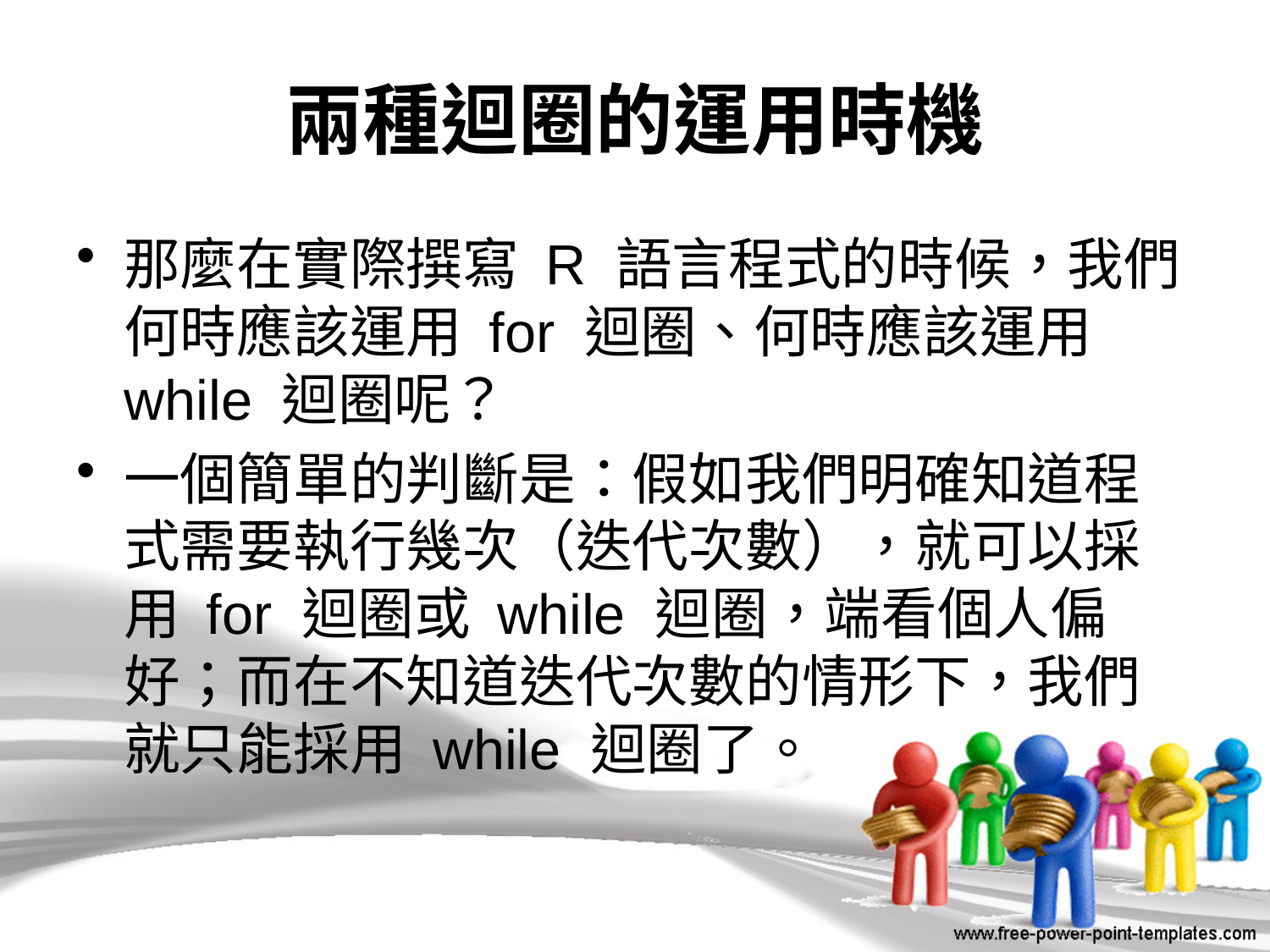

# 兩種迴圈的運用時機
那麼在實際撰寫 R 語言程式的時候，我們何時應該運用 for 迴圈、何時應該運用 while 迴圈呢？
一個簡單的判斷是：假如我們明確知道程式需要執行幾次（迭代次數），就可以採用 for 迴圈或 while 迴圈，端看個人偏好；而在不知道迭代次數的情形下，我們就只能採用 while 迴圈了。